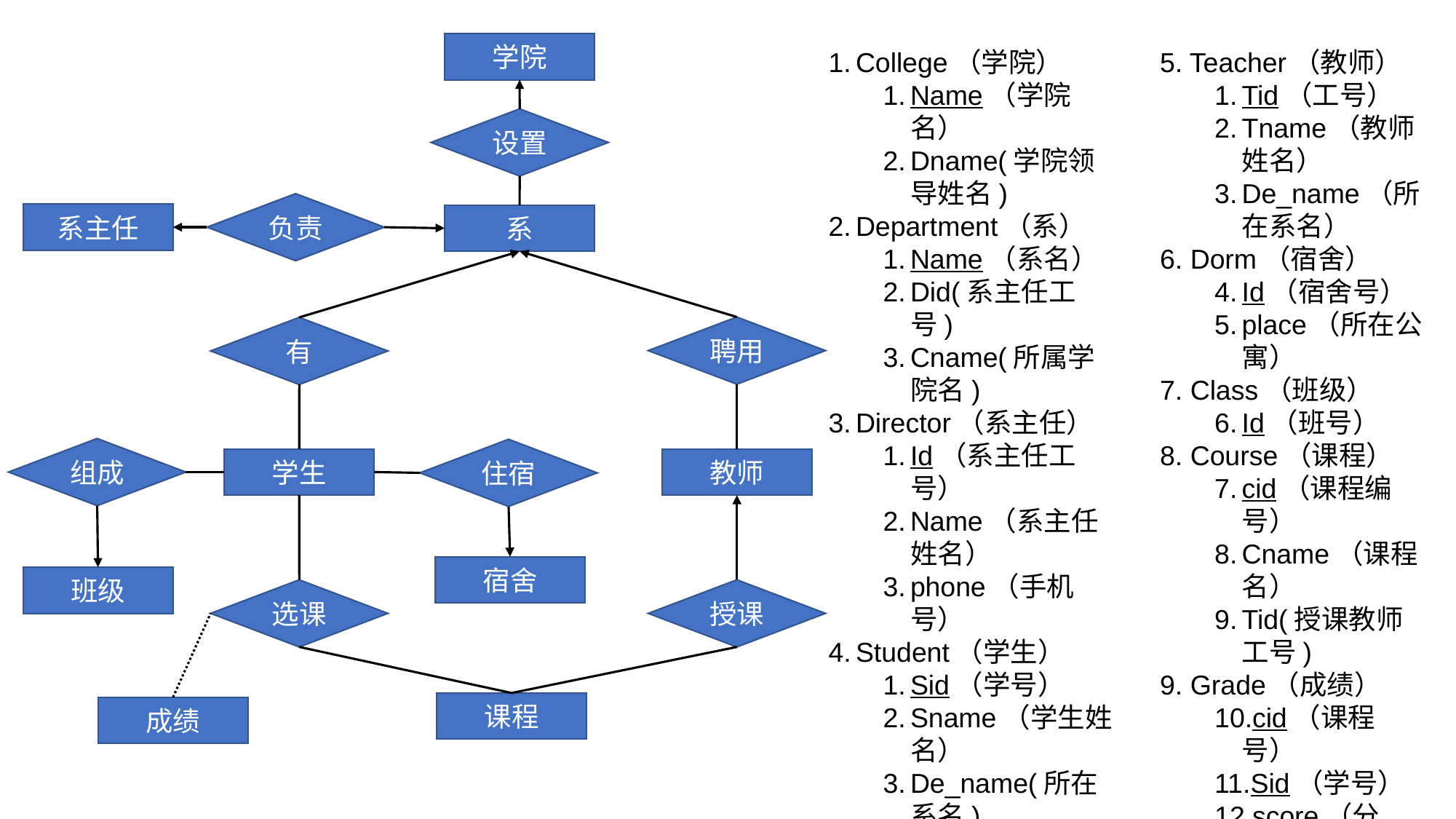

学院
College（学院）
Name（学院名）
Dname(学院领导姓名)
Department（系）
Name（系名）
Did(系主任工号)
Cname(所属学院名)
Director（系主任）
Id（系主任工号）
Name（系主任姓名）
phone（手机号）
Student（学生）
Sid（学号）
Sname（学生姓名）
De_name(所在系名)
Class(所在班号)
Dorm(所在宿舍号)
5. Teacher（教师）
Tid（工号）
Tname（教师姓名）
De_name（所在系名）
6. Dorm（宿舍）
Id（宿舍号）
place（所在公寓）
7. Class（班级）
Id（班号）
8. Course（课程）
cid（课程编号）
Cname（课程名）
Tid(授课教师工号)
9. Grade（成绩）
cid（课程号）
Sid（学号）
score（分数）
设置
负责
系主任
系
聘用
有
组成
住宿
学生
教师
宿舍
班级
选课
授课
课程
成绩